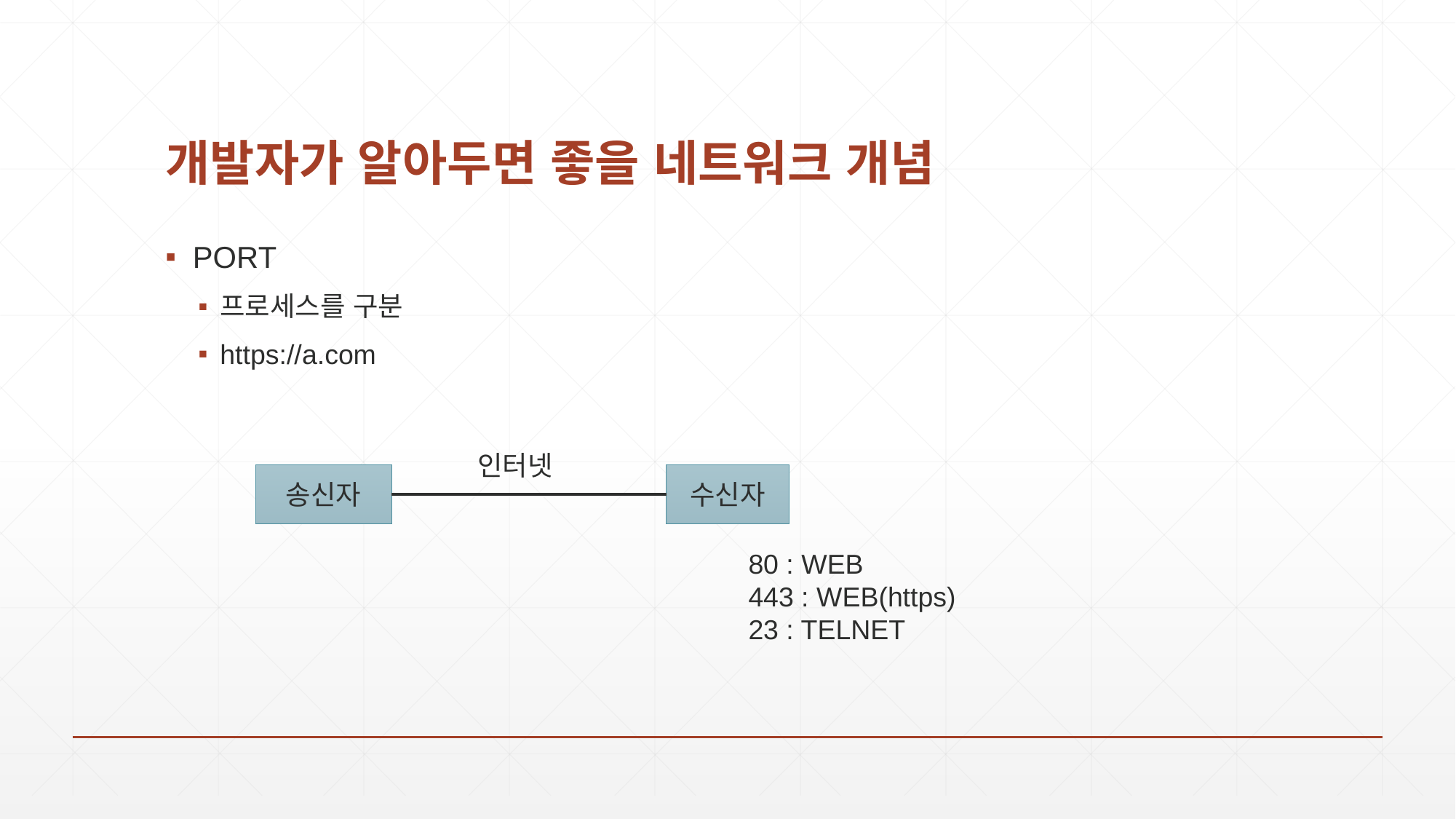

# 개발자가 알아두면 좋을 네트워크 개념
PORT
프로세스를 구분
https://a.com
인터넷
송신자
수신자
80 : WEB
443 : WEB(https)
23 : TELNET